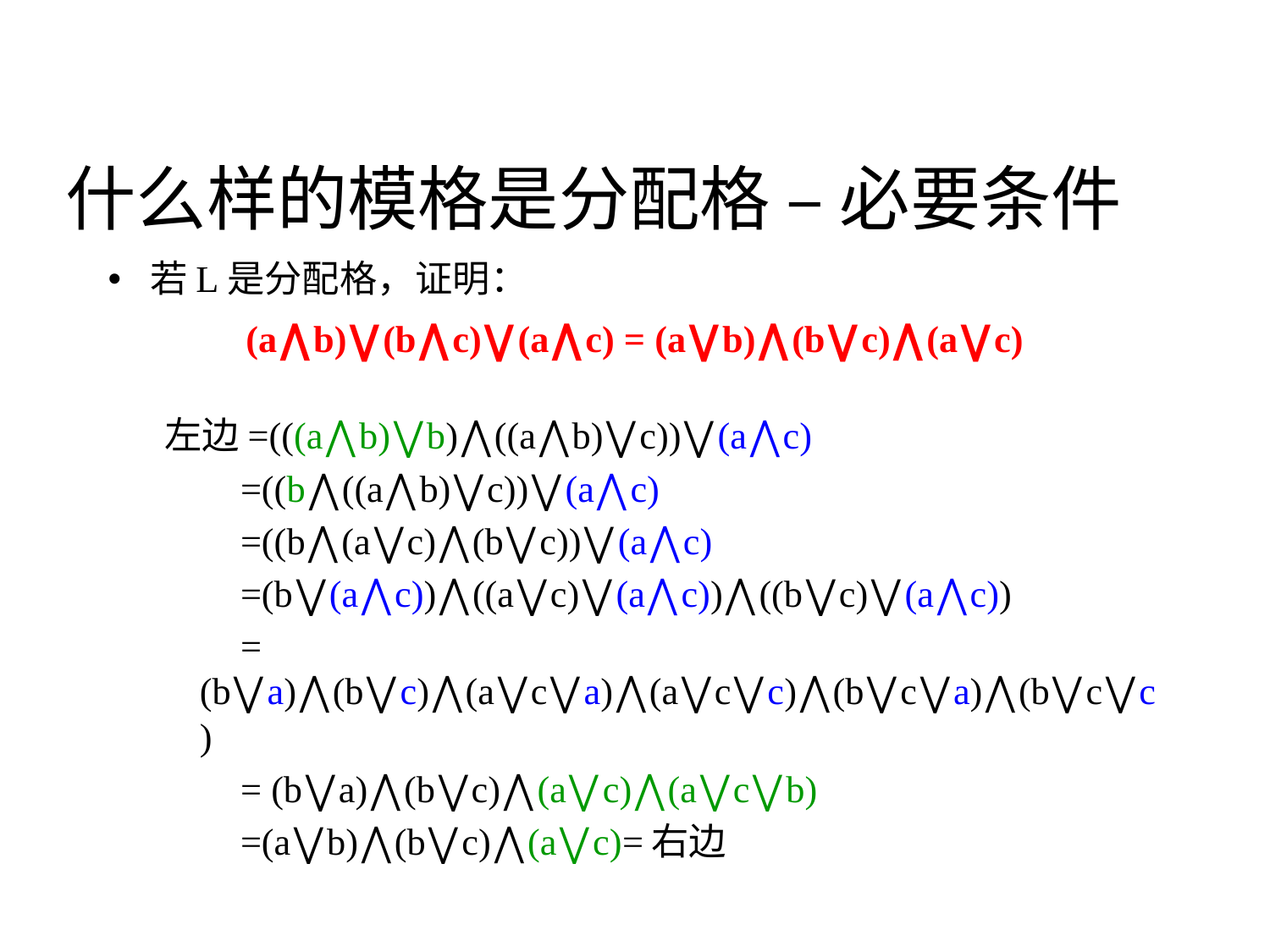

# 什么样的模格是分配格 – 必要条件
若L是分配格，证明：
(a⋀b)⋁(b⋀c)⋁(a⋀c) = (a⋁b)⋀(b⋁c)⋀(a⋁c)

左边=(((a⋀b)⋁b)⋀((a⋀b)⋁c))⋁(a⋀c)
        =((b⋀((a⋀b)⋁c))⋁(a⋀c)
        =((b⋀(a⋁c)⋀(b⋁c))⋁(a⋀c)
        =(b⋁(a⋀c))⋀((a⋁c)⋁(a⋀c))⋀((b⋁c)⋁(a⋀c))
        = (b⋁a)⋀(b⋁c)⋀(a⋁c⋁a)⋀(a⋁c⋁c)⋀(b⋁c⋁a)⋀(b⋁c⋁c)
        = (b⋁a)⋀(b⋁c)⋀(a⋁c)⋀(a⋁c⋁b)
        =(a⋁b)⋀(b⋁c)⋀(a⋁c)=右边